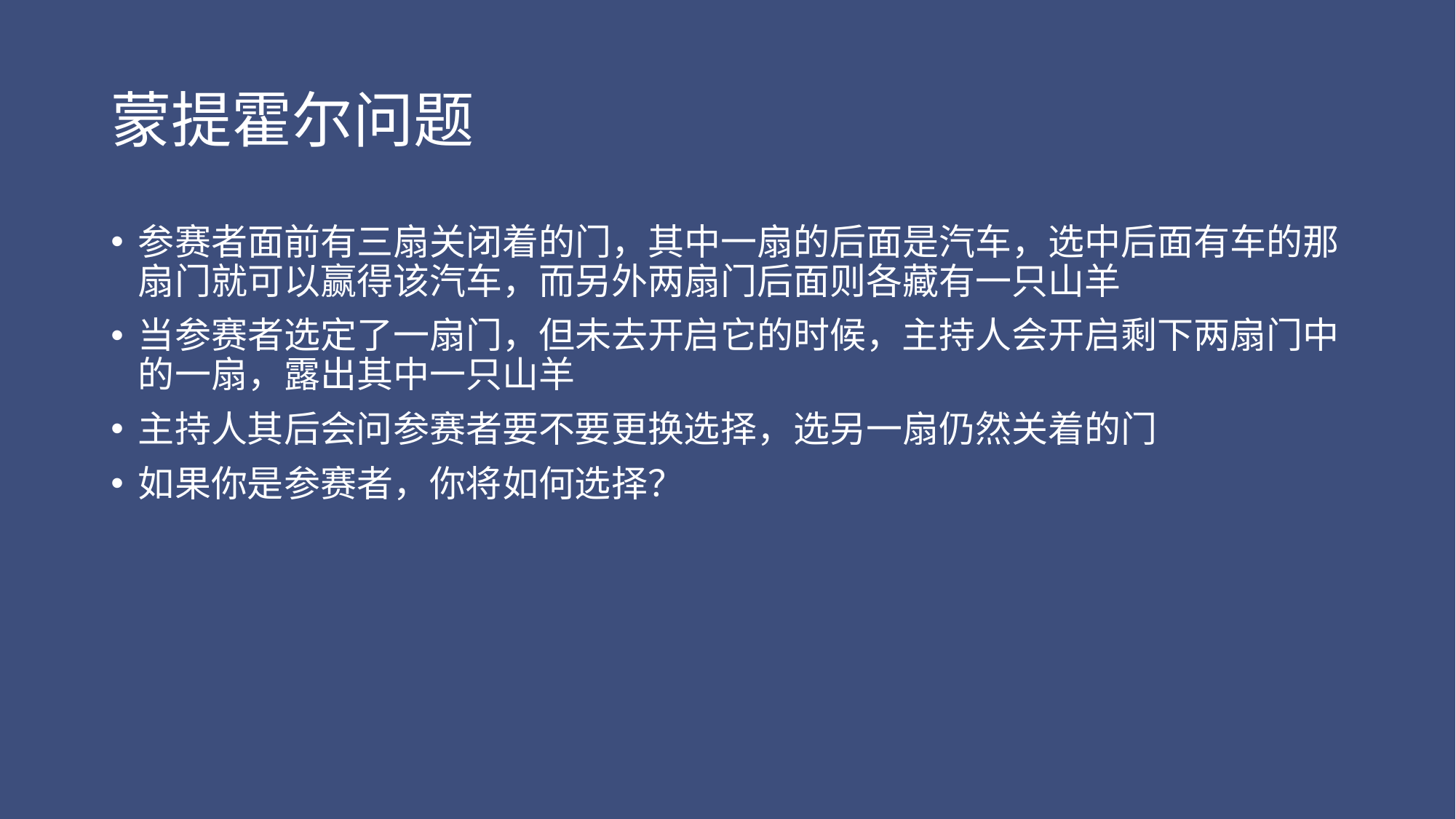

# 蒙提霍尔问题
参赛者面前有三扇关闭着的门，其中一扇的后面是汽车，选中后面有车的那扇门就可以赢得该汽车，而另外两扇门后面则各藏有一只山羊
当参赛者选定了一扇门，但未去开启它的时候，主持人会开启剩下两扇门中的一扇，露出其中一只山羊
主持人其后会问参赛者要不要更换选择，选另一扇仍然关着的门
如果你是参赛者，你将如何选择？